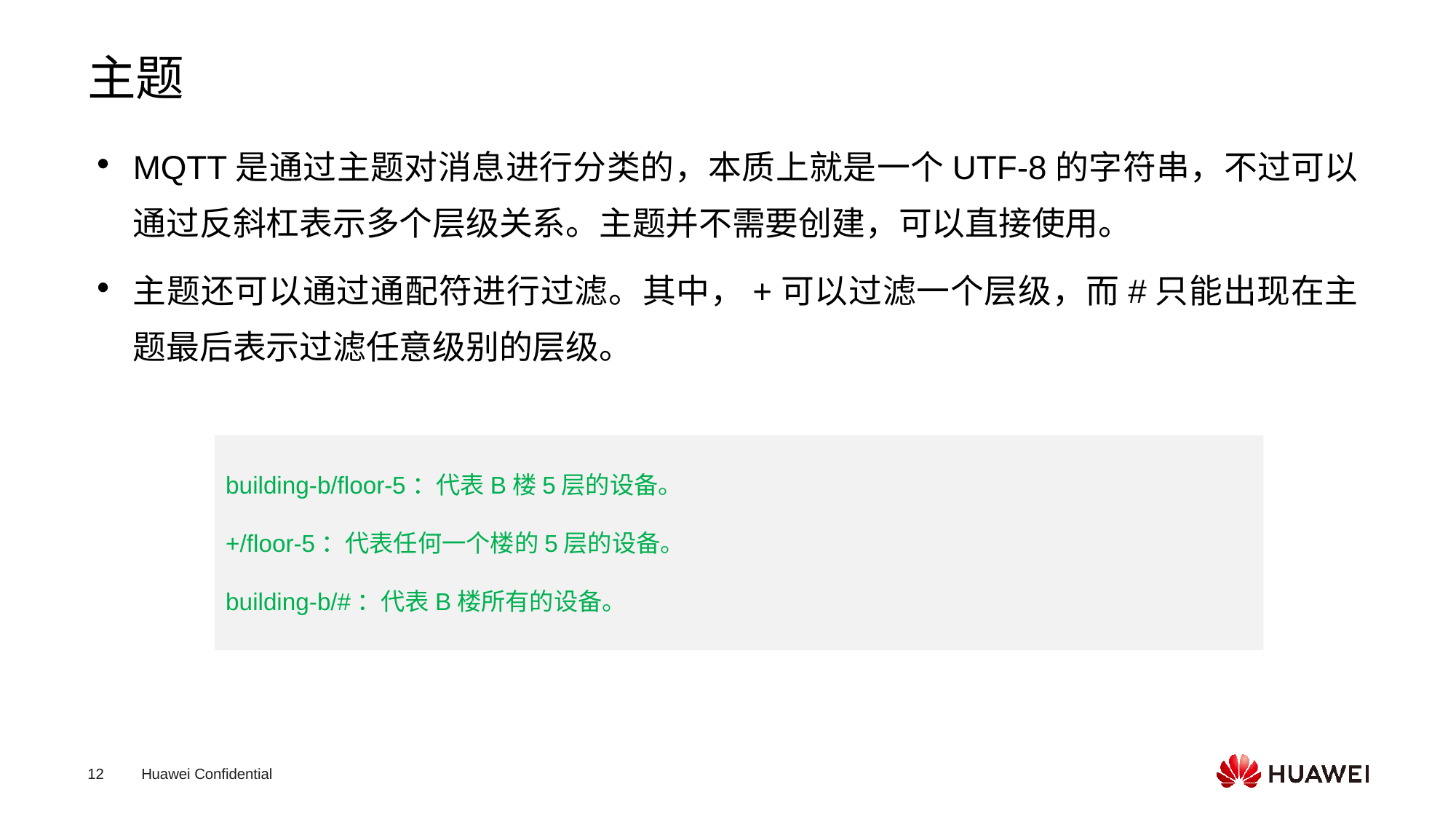

# 主题
MQTT是通过主题对消息进行分类的，本质上就是一个UTF-8的字符串，不过可以通过反斜杠表示多个层级关系。主题并不需要创建，可以直接使用。
主题还可以通过通配符进行过滤。其中，+可以过滤一个层级，而#只能出现在主题最后表示过滤任意级别的层级。

building-b/floor-5：代表B楼5层的设备。

+/floor-5：代表任何一个楼的5层的设备。

building-b/#：代表B楼所有的设备。